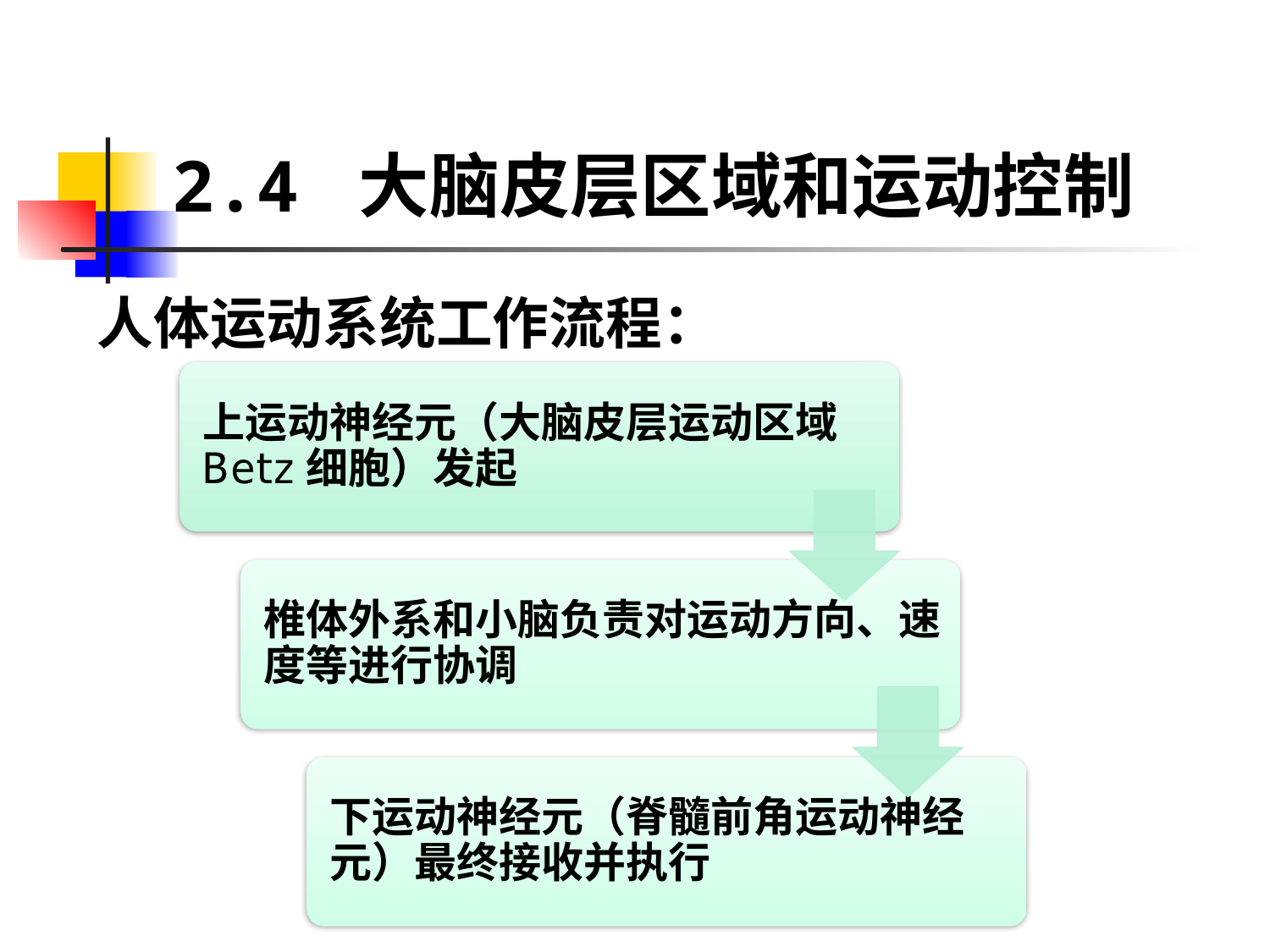

# 2.4 大脑皮层区域和运动控制
人体运动系统工作流程：
上运动神经元（大脑皮层运动区域Betz细胞）发起
椎体外系和小脑负责对运动方向、速度等进行协调
下运动神经元（脊髓前角运动神经元）最终接收并执行